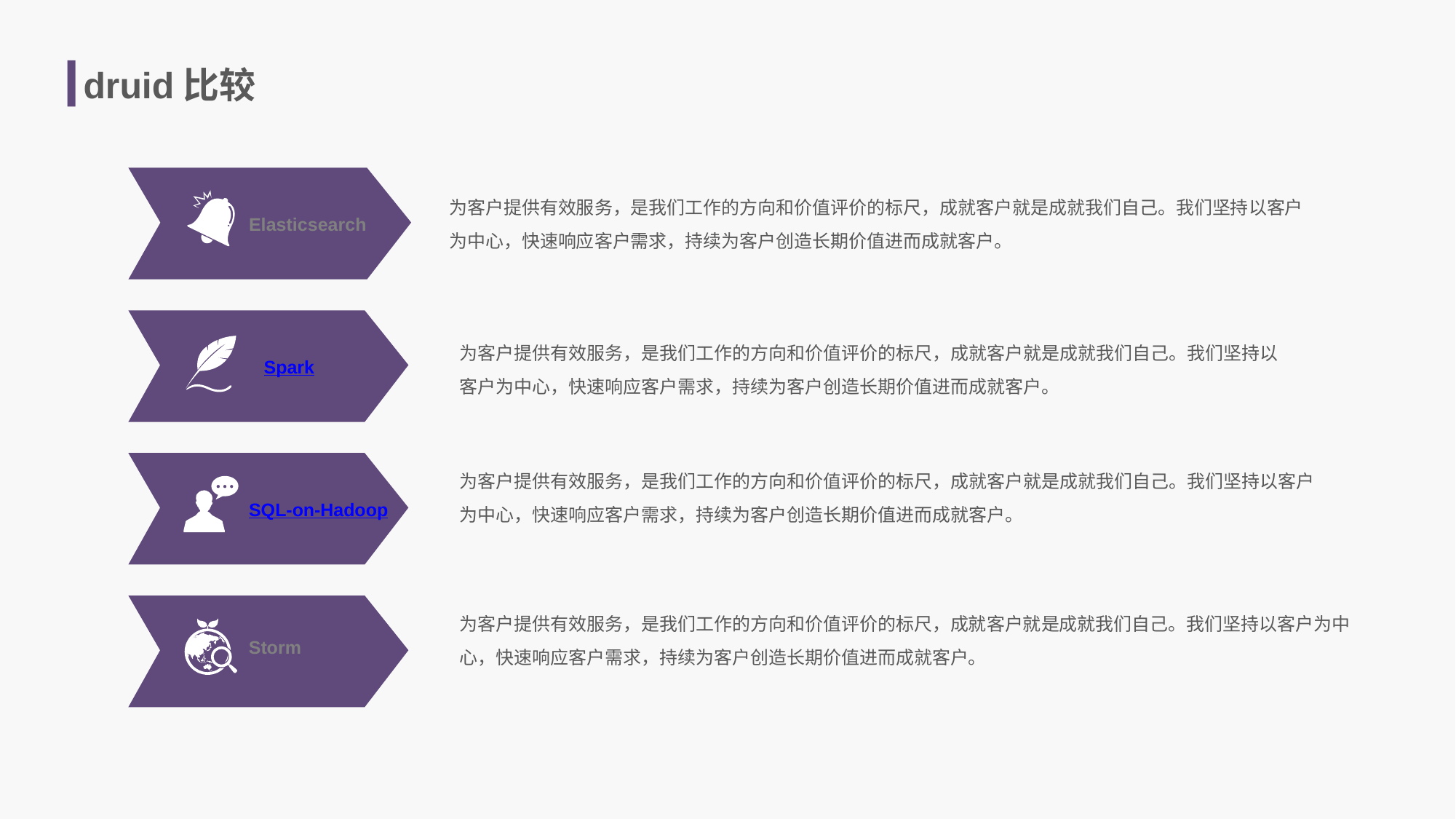

druid比较

为客户提供有效服务，是我们工作的方向和价值评价的标尺，成就客户就是成就我们自己。我们坚持以客户为中心，快速响应客户需求，持续为客户创造长期价值进而成就客户。

Elasticsearch

为客户提供有效服务，是我们工作的方向和价值评价的标尺，成就客户就是成就我们自己。我们坚持以客户为中心，快速响应客户需求，持续为客户创造长期价值进而成就客户。

Spark

为客户提供有效服务，是我们工作的方向和价值评价的标尺，成就客户就是成就我们自己。我们坚持以客户为中心，快速响应客户需求，持续为客户创造长期价值进而成就客户。

SQL-on-Hadoop

为客户提供有效服务，是我们工作的方向和价值评价的标尺，成就客户就是成就我们自己。我们坚持以客户为中心，快速响应客户需求，持续为客户创造长期价值进而成就客户。

Storm